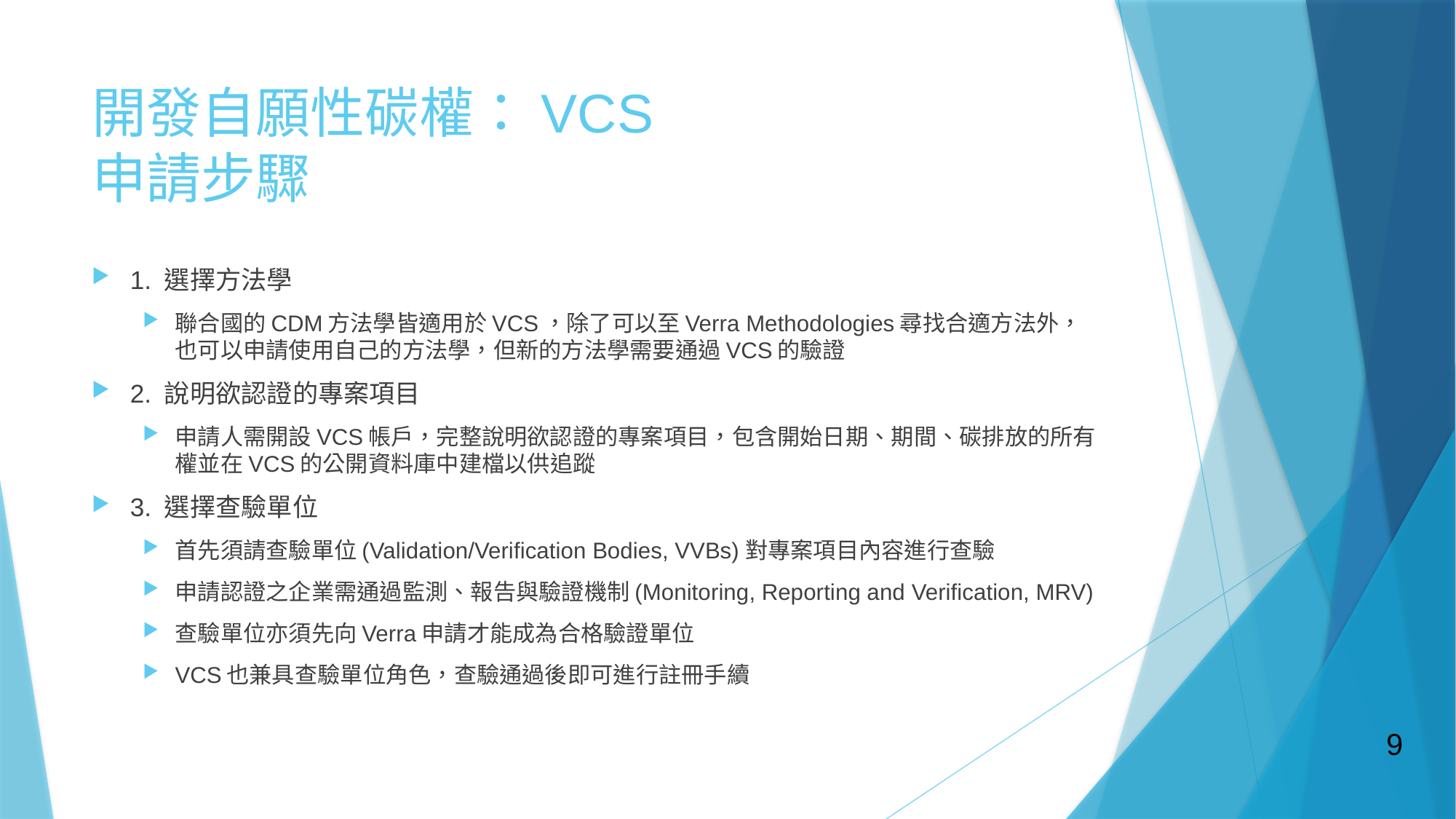

# 開發自願性碳權：VCS 申請步驟
1. 選擇方法學
聯合國的CDM方法學皆適用於VCS，除了可以至Verra Methodologies尋找合適方法外，也可以申請使用自己的方法學，但新的方法學需要通過VCS的驗證
2. 說明欲認證的專案項目
申請人需開設VCS帳戶，完整說明欲認證的專案項目，包含開始日期、期間、碳排放的所有權並在VCS的公開資料庫中建檔以供追蹤
3. 選擇查驗單位
首先須請查驗單位(Validation/Verification Bodies, VVBs)對專案項目內容進行查驗
申請認證之企業需通過監測、報告與驗證機制(Monitoring, Reporting and Verification, MRV)
查驗單位亦須先向Verra申請才能成為合格驗證單位
VCS也兼具查驗單位角色，查驗通過後即可進行註冊手續
9